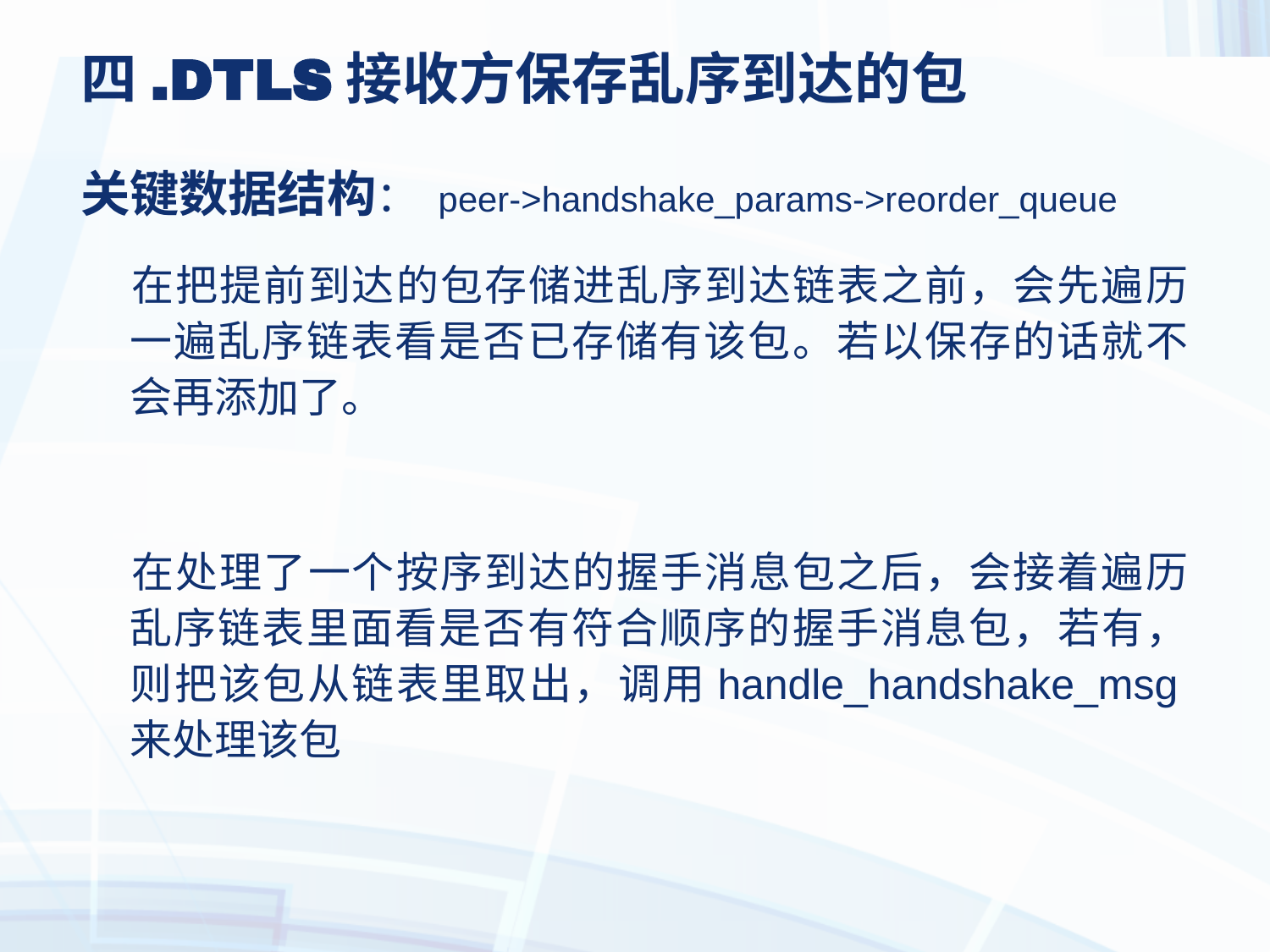

# 四.DTLS接收方保存乱序到达的包
关键数据结构： peer->handshake_params->reorder_queue
	在把提前到达的包存储进乱序到达链表之前，会先遍历一遍乱序链表看是否已存储有该包。若以保存的话就不会再添加了。

	在处理了一个按序到达的握手消息包之后，会接着遍历乱序链表里面看是否有符合顺序的握手消息包，若有，则把该包从链表里取出，调用handle_handshake_msg来处理该包